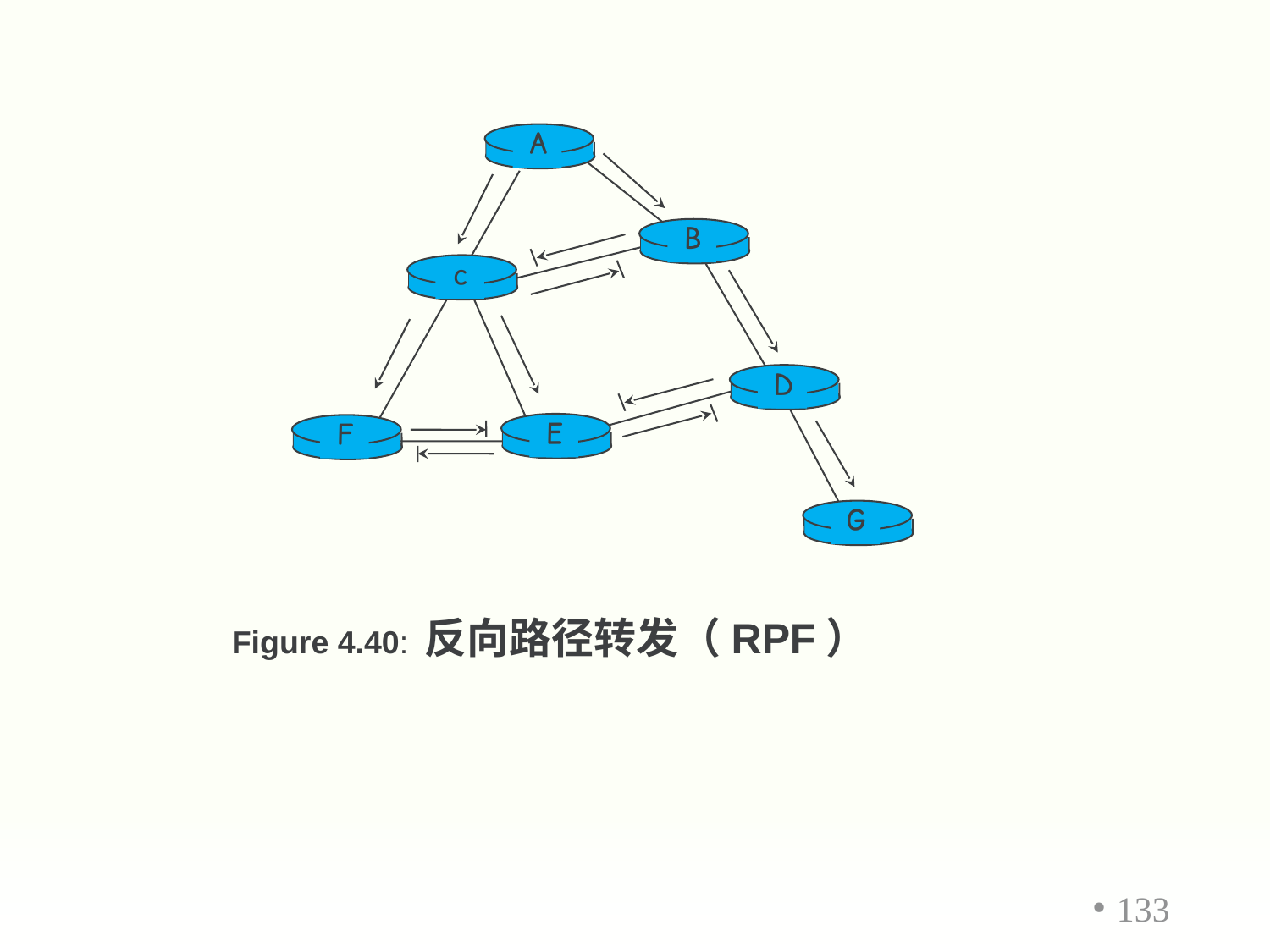

A

B

c

D

E

F

G

Figure 4.40: 反向路径转发（RPF）
133